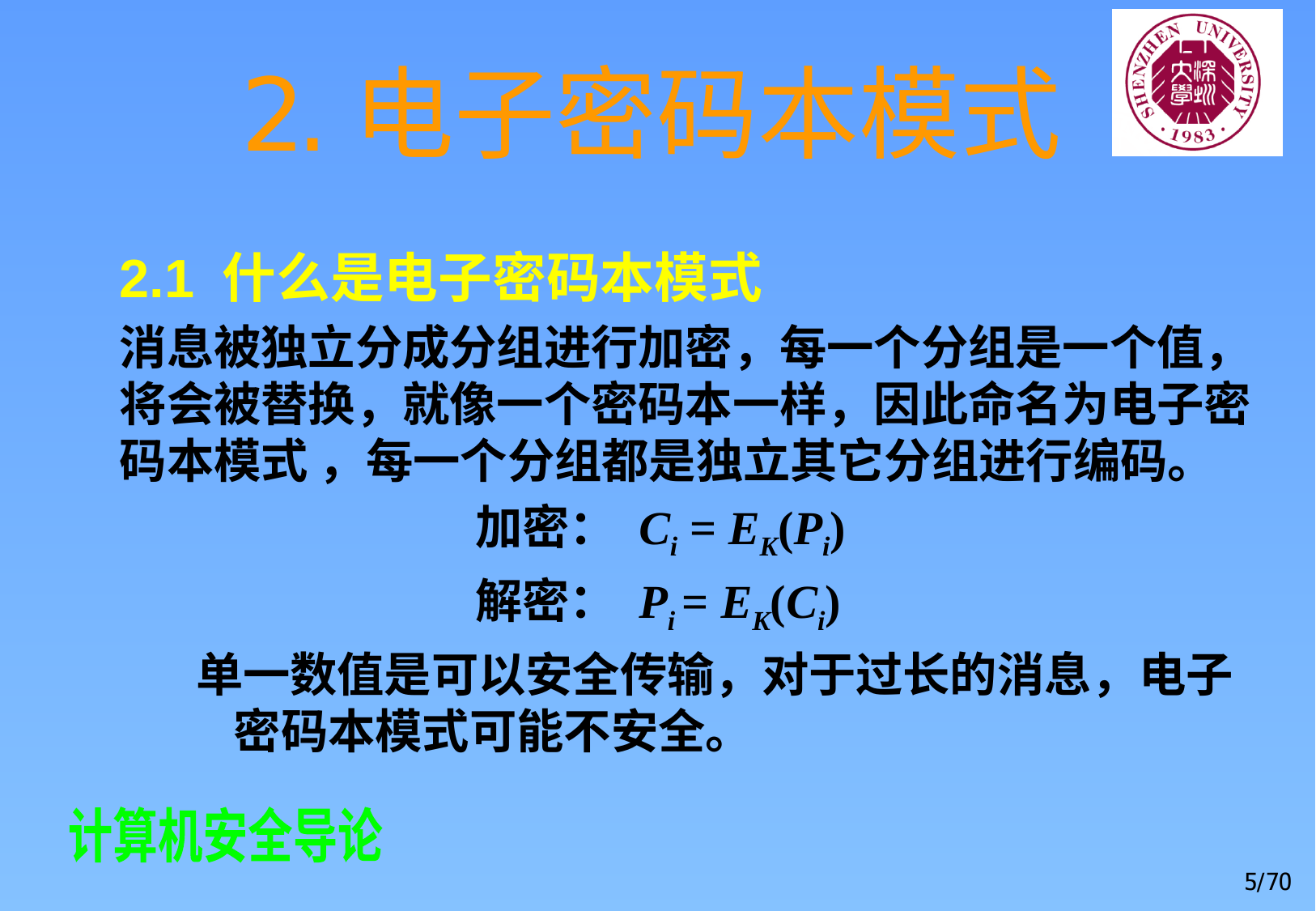

# 2.电子密码本模式
2.1 什么是电子密码本模式
消息被独立分成分组进行加密，每一个分组是一个值，将会被替换，就像一个密码本一样，因此命名为电子密码本模式 ，每一个分组都是独立其它分组进行编码。
                         加密： Ci = EK(Pi)
                         解密： Pi = EK(Ci)
单一数值是可以安全传输，对于过长的消息，电子密码本模式可能不安全。
5/70